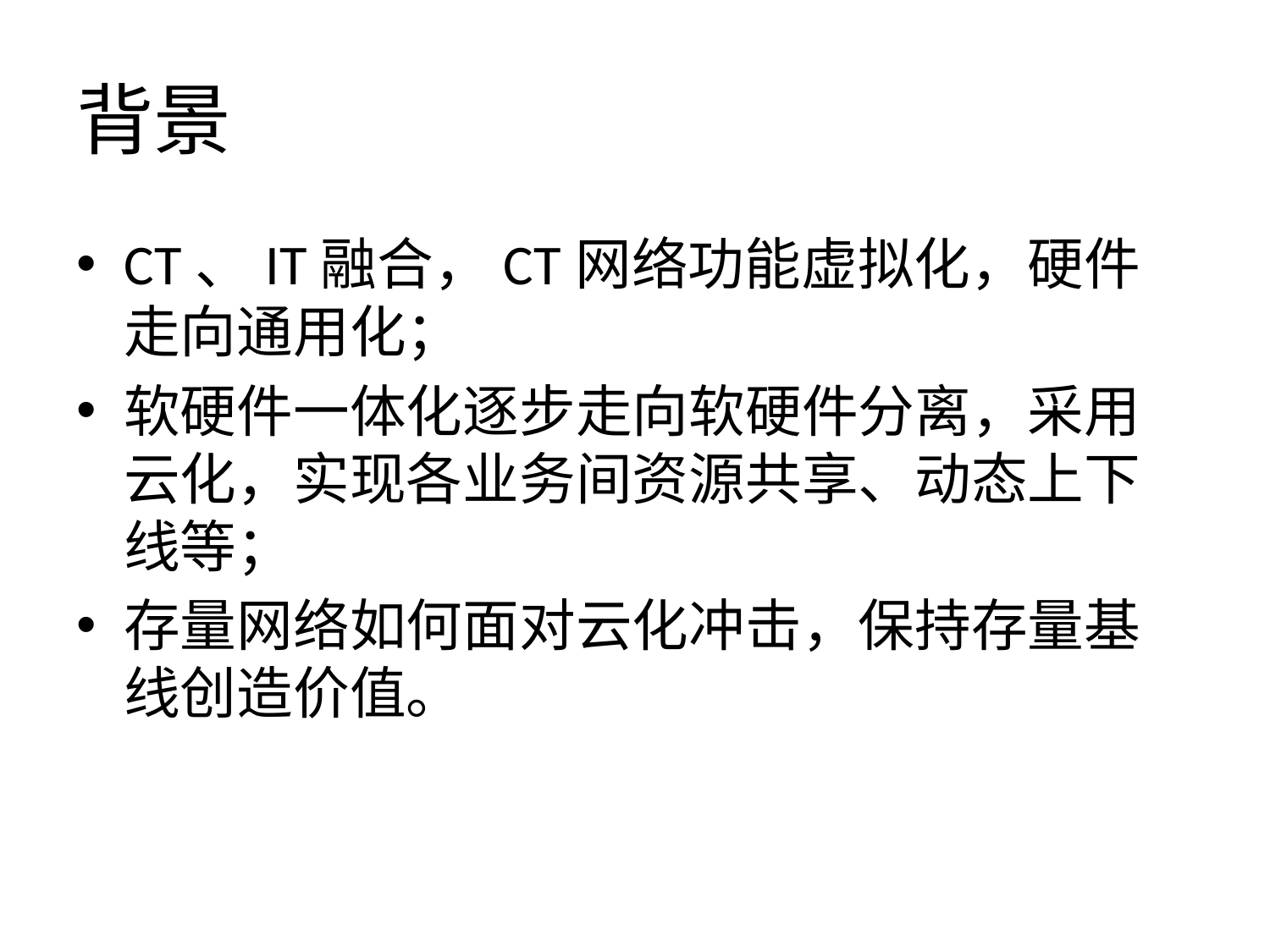

# 背景
CT、IT融合，CT网络功能虚拟化，硬件走向通用化；
软硬件一体化逐步走向软硬件分离，采用云化，实现各业务间资源共享、动态上下线等；
存量网络如何面对云化冲击，保持存量基线创造价值。